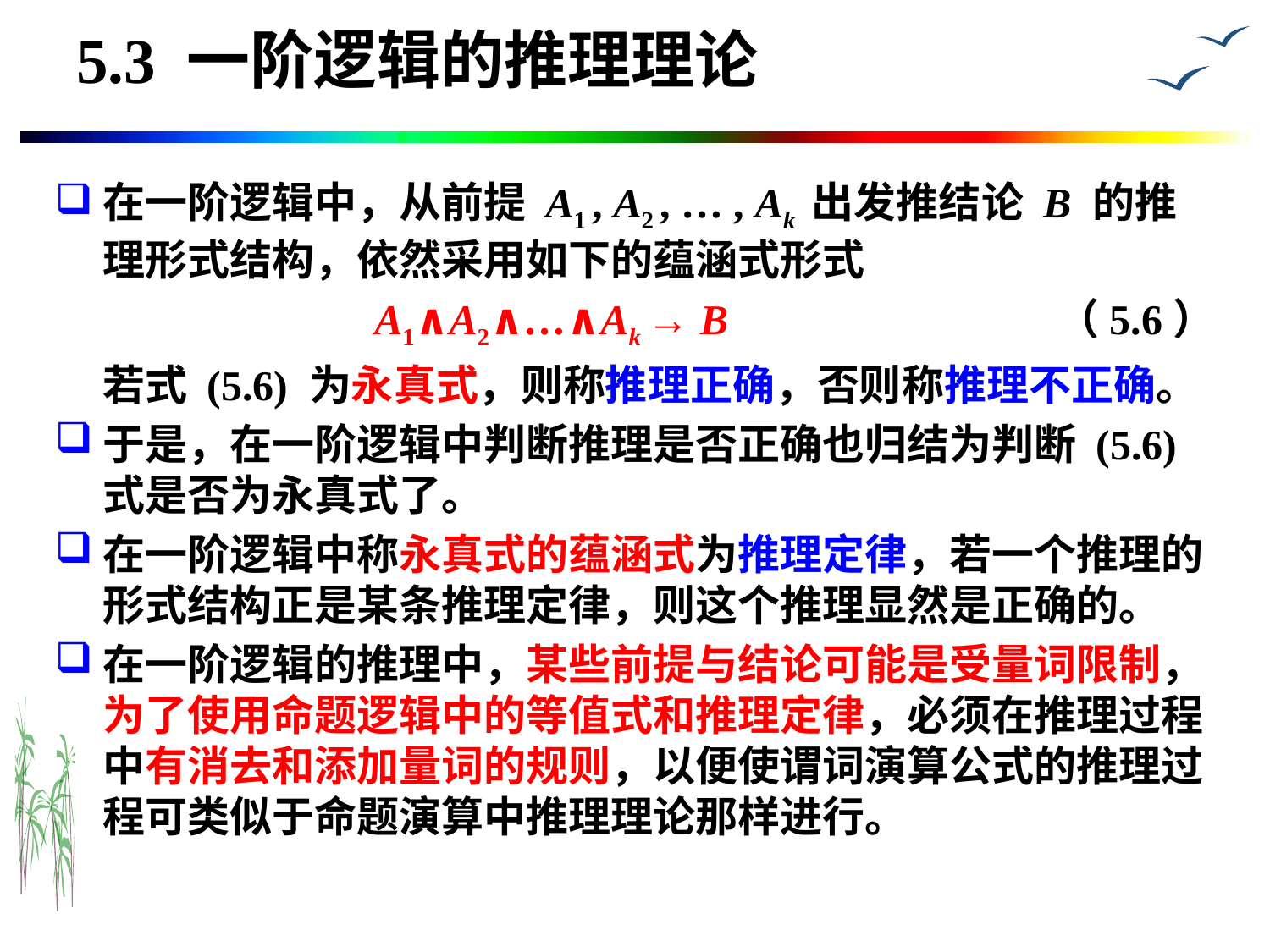

# 5.3 一阶逻辑的推理理论
在一阶逻辑中，从前提 A1 , A2 , … , Ak 出发推结论 B 的推理形式结构，依然采用如下的蕴涵式形式
A1∧A2∧…∧Ak → B 	      		（5.6）
	若式 (5.6) 为永真式，则称推理正确，否则称推理不正确。
于是，在一阶逻辑中判断推理是否正确也归结为判断 (5.6) 式是否为永真式了。
在一阶逻辑中称永真式的蕴涵式为推理定律，若一个推理的形式结构正是某条推理定律，则这个推理显然是正确的。
在一阶逻辑的推理中，某些前提与结论可能是受量词限制，为了使用命题逻辑中的等值式和推理定律，必须在推理过程中有消去和添加量词的规则，以便使谓词演算公式的推理过程可类似于命题演算中推理理论那样进行。